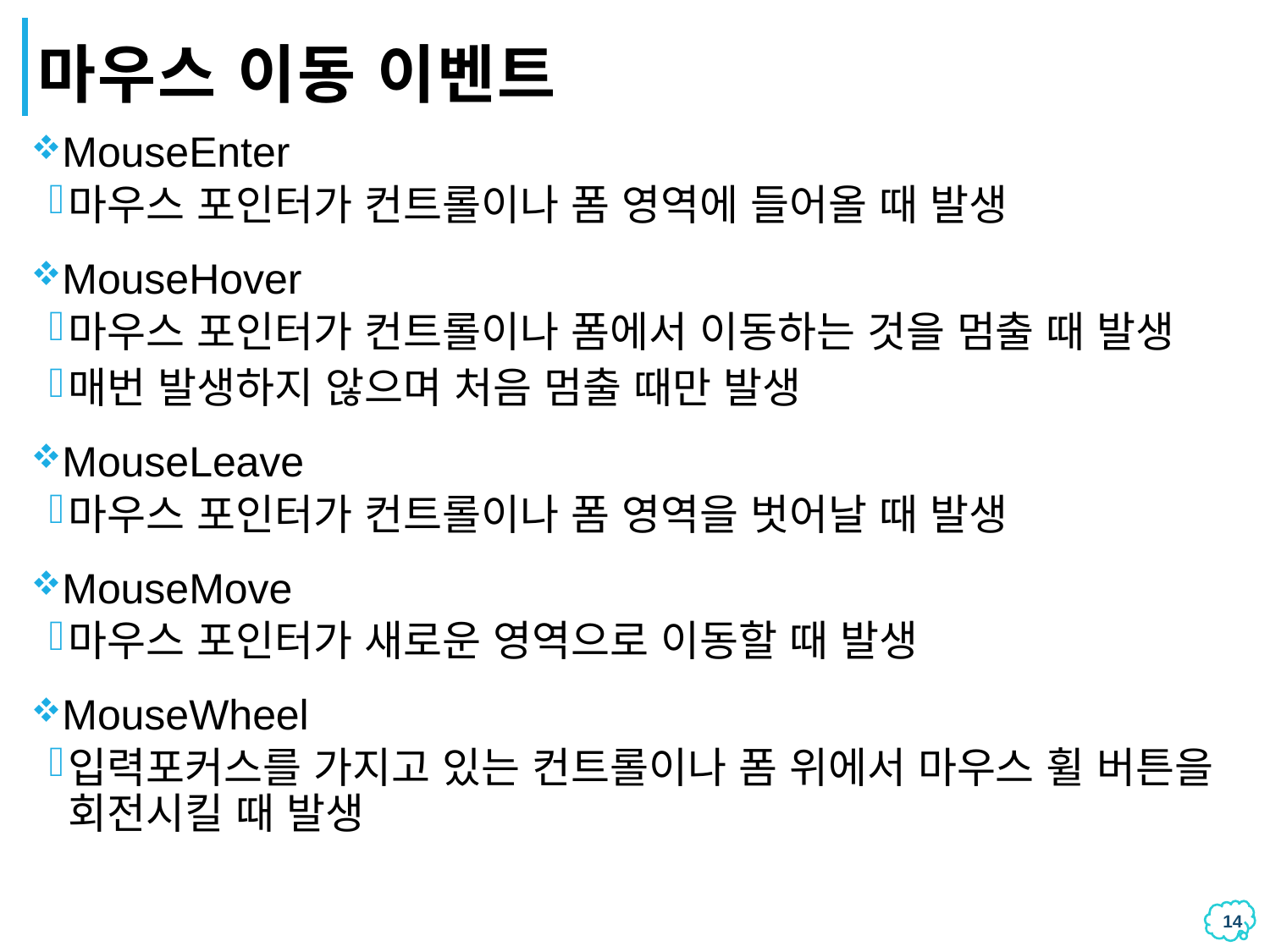

# 마우스 이동 이벤트
MouseEnter
마우스 포인터가 컨트롤이나 폼 영역에 들어올 때 발생
MouseHover
마우스 포인터가 컨트롤이나 폼에서 이동하는 것을 멈출 때 발생
매번 발생하지 않으며 처음 멈출 때만 발생
MouseLeave
마우스 포인터가 컨트롤이나 폼 영역을 벗어날 때 발생
MouseMove
마우스 포인터가 새로운 영역으로 이동할 때 발생
MouseWheel
입력포커스를 가지고 있는 컨트롤이나 폼 위에서 마우스 휠 버튼을 회전시킬 때 발생
14